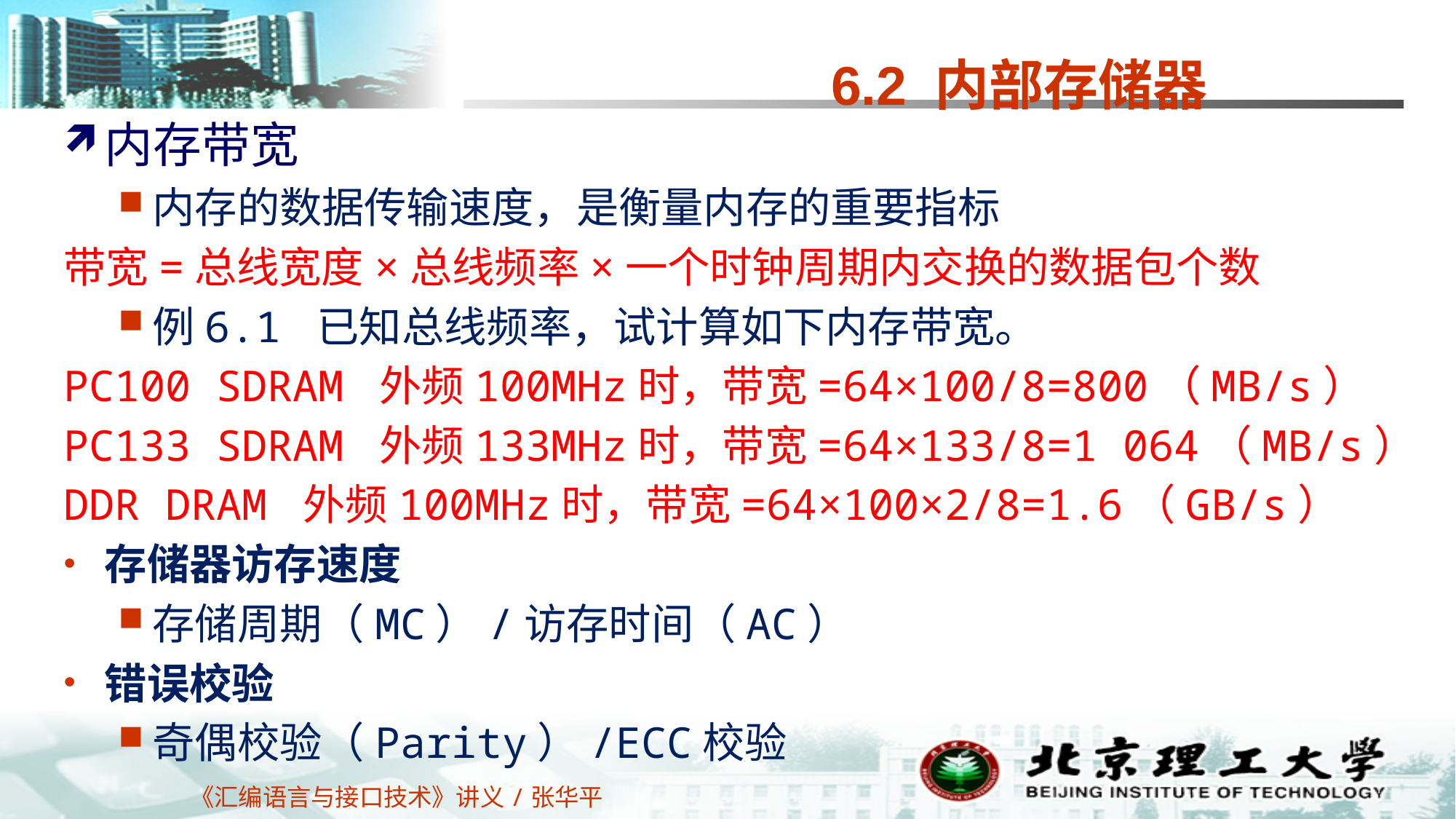

# 6.2 内部存储器
内存带宽
内存的数据传输速度，是衡量内存的重要指标
带宽=总线宽度×总线频率×一个时钟周期内交换的数据包个数
例6.1 已知总线频率，试计算如下内存带宽。
PC100 SDRAM 外频100MHz时，带宽=64×100/8=800（MB/s）
PC133 SDRAM 外频133MHz时，带宽=64×133/8=1 064（MB/s）
DDR DRAM 外频100MHz时，带宽=64×100×2/8=1.6（GB/s）
存储器访存速度
存储周期（MC）/访存时间（AC）
错误校验
奇偶校验（Parity）/ECC校验